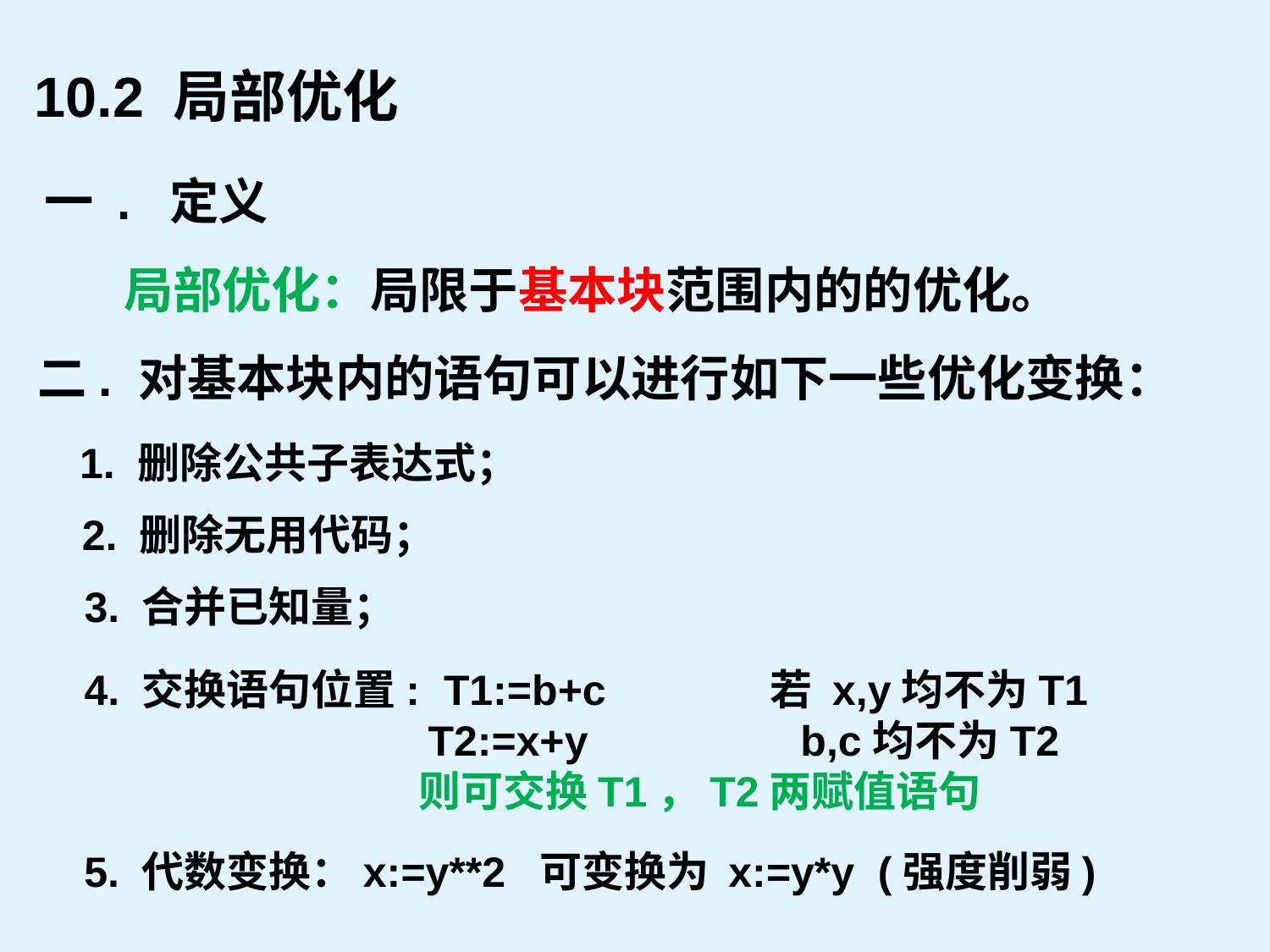

10.2 局部优化
一 .  定义
      局部优化：局限于基本块范围内的的优化。
二. 对基本块内的语句可以进行如下一些优化变换：
1. 删除公共子表达式；
2. 删除无用代码；
3. 合并已知量；
4. 交换语句位置:  T1:=b+c             若 x,y均不为T1
                             T2:=x+y                  b,c均不为T2
                                  则可交换T1，T2两赋值语句
5. 代数变换：x:=y**2  可变换为 x:=y*y  (强度削弱)